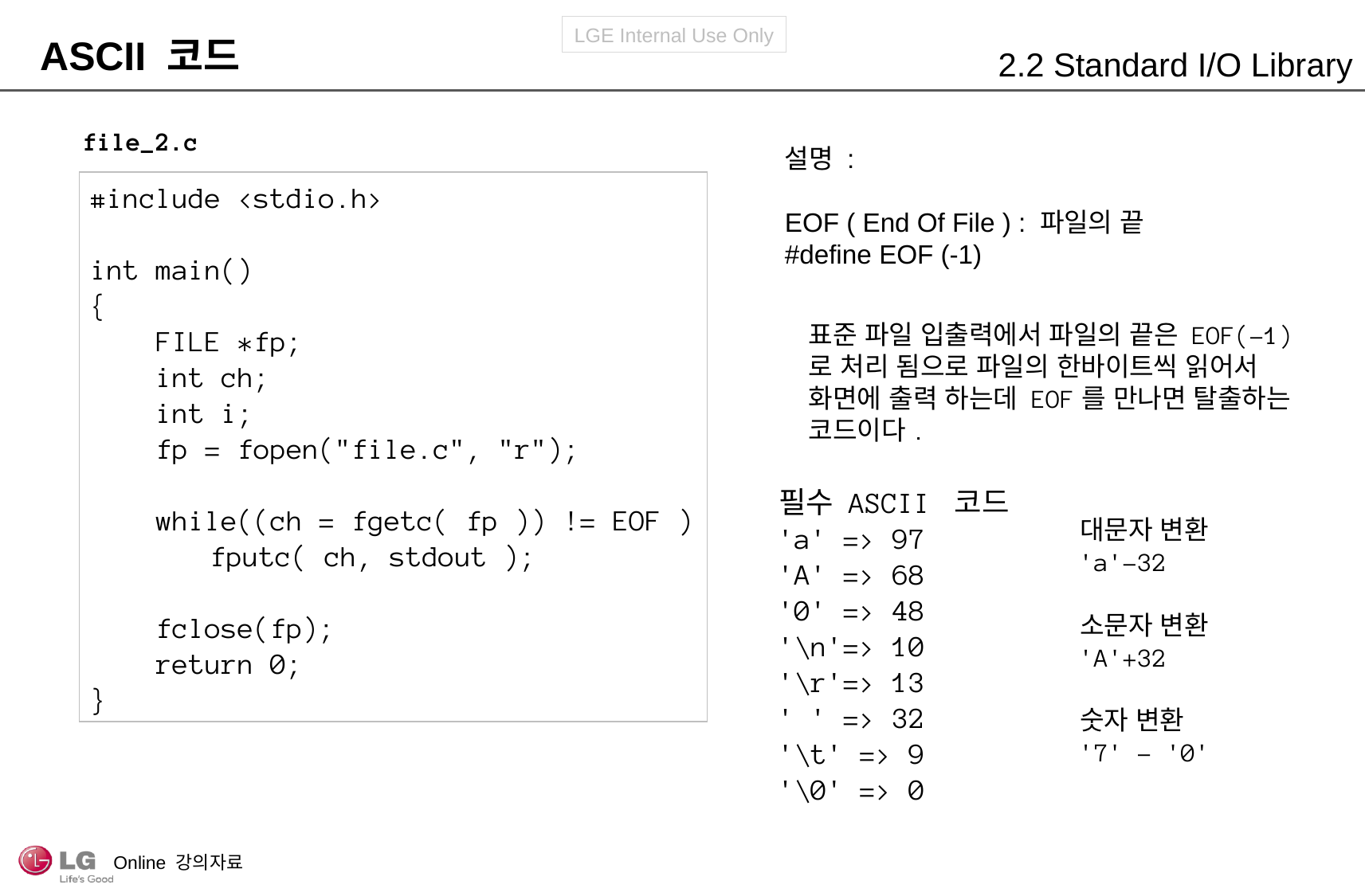

ASCII 코드
2.2 Standard I/O Library

file_2.c
설명 :

EOF ( End Of File ) : 파일의 끝
#define EOF (-1)
#include <stdio.h>

int main()
{
    FILE *fp;
    int ch;
    int i;
    fp = fopen("file.c", "r");

    while((ch = fgetc( fp )) != EOF )
     	fputc( ch, stdout );

    fclose(fp);
    return 0;
}
표준 파일 입출력에서 파일의 끝은 EOF(-1)
로 처리 됨으로 파일의 한바이트씩 읽어서
화면에 출력 하는데 EOF를 만나면 탈출하는
코드이다.
필수 ASCII 코드
'a' => 97
'A' => 68
'0' => 48
'\n'=> 10
'\r'=> 13
' ' => 32
'\t' => 9
'\0' => 0
대문자 변환
'a'-32

소문자 변환
'A'+32

숫자 변환
'7' - '0'